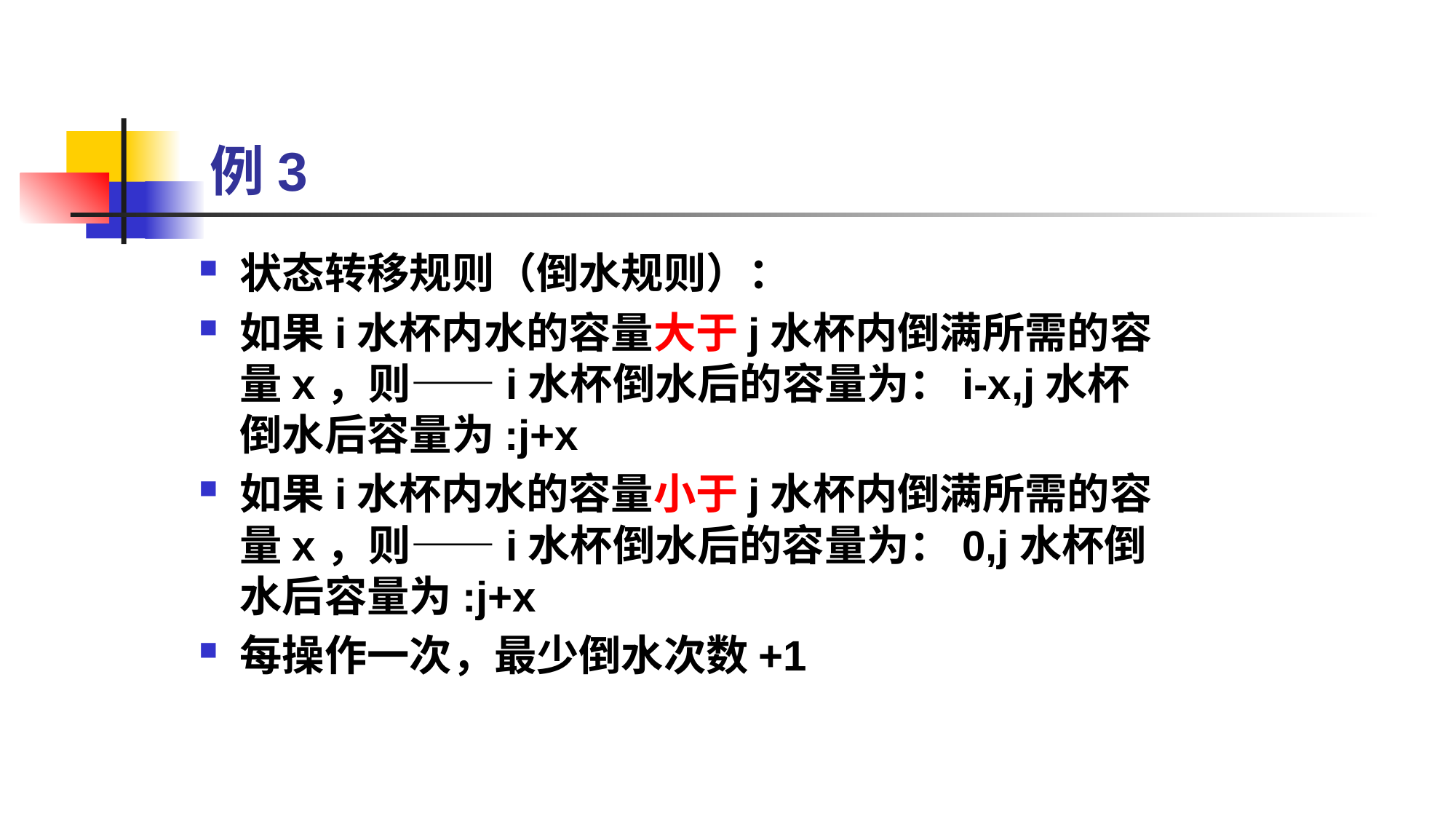

# 例3
状态转移规则（倒水规则）：
如果i水杯内水的容量大于j水杯内倒满所需的容量x，则——i水杯倒水后的容量为：i-x,j水杯倒水后容量为:j+x
如果i水杯内水的容量小于j水杯内倒满所需的容量x，则——i水杯倒水后的容量为：0,j水杯倒水后容量为:j+x
每操作一次，最少倒水次数+1